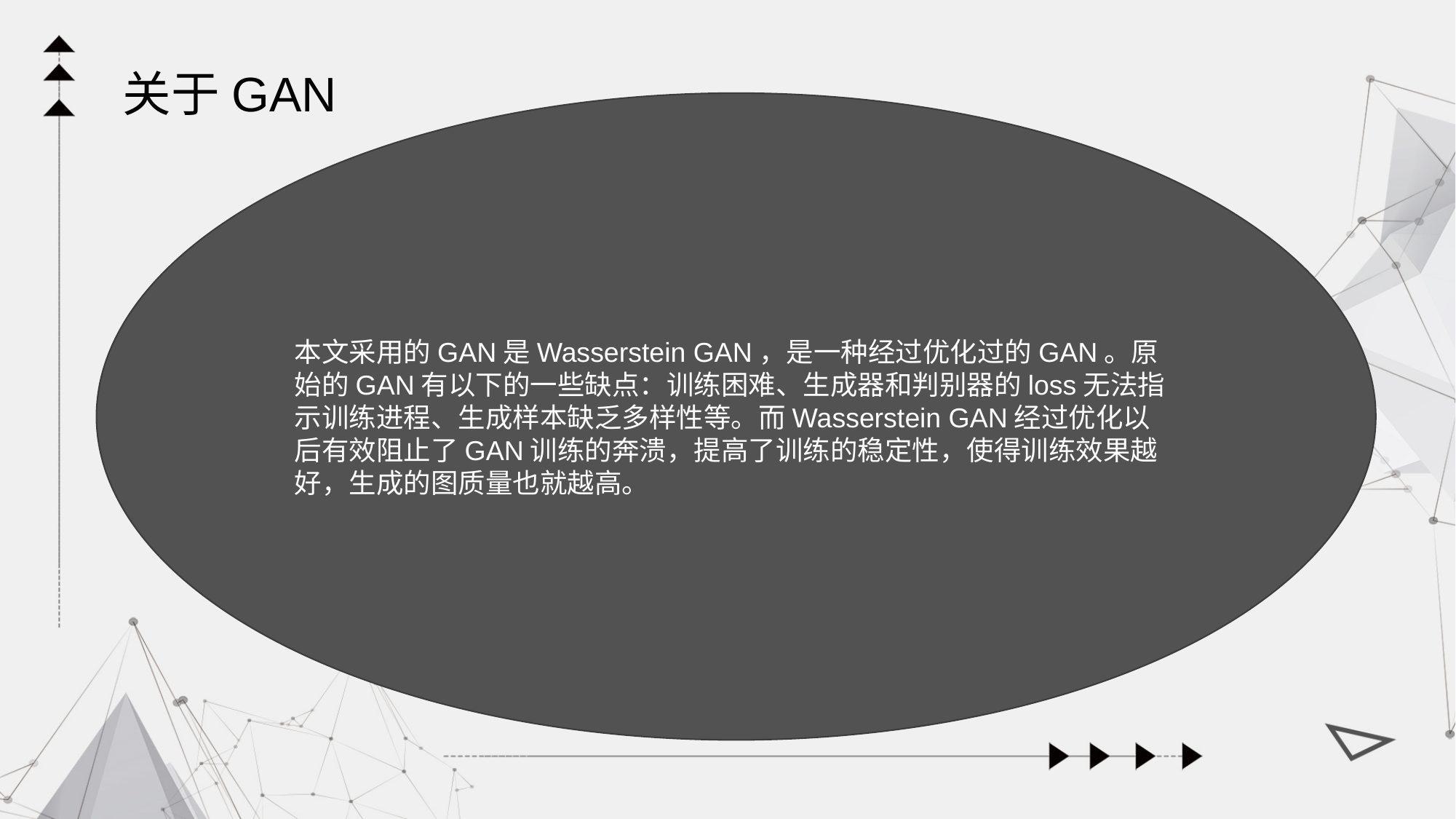

关于GAN
本文采用的GAN是Wasserstein GAN，是一种经过优化过的GAN。原始的GAN有以下的一些缺点：训练困难、生成器和判别器的loss无法指示训练进程、生成样本缺乏多样性等。而Wasserstein GAN经过优化以后有效阻止了GAN训练的奔溃，提高了训练的稳定性，使得训练效果越好，生成的图质量也就越高。